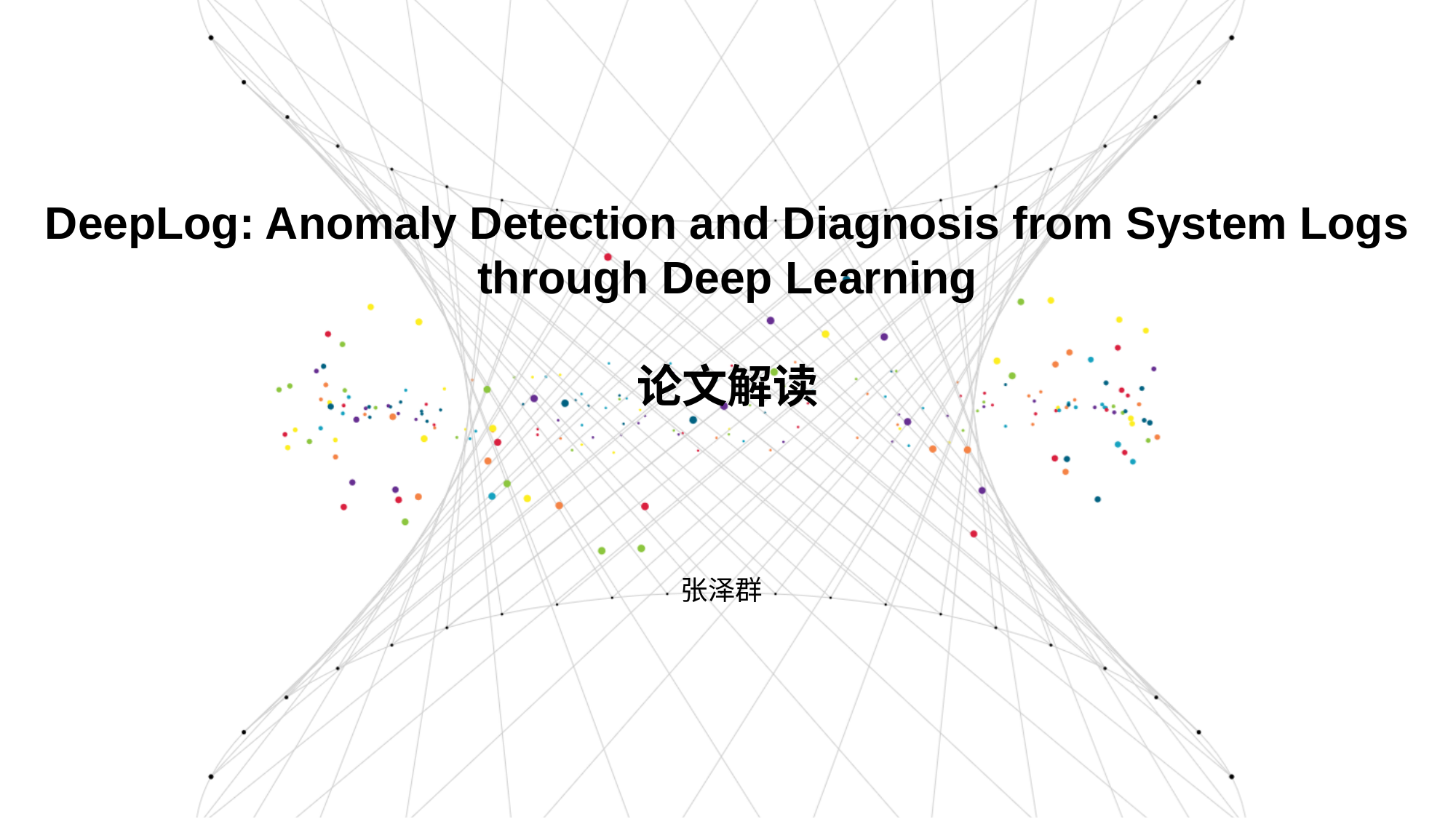

DeepLog: Anomaly Detection and Diagnosis from System Logs
through Deep Learning

论文解读
张泽群